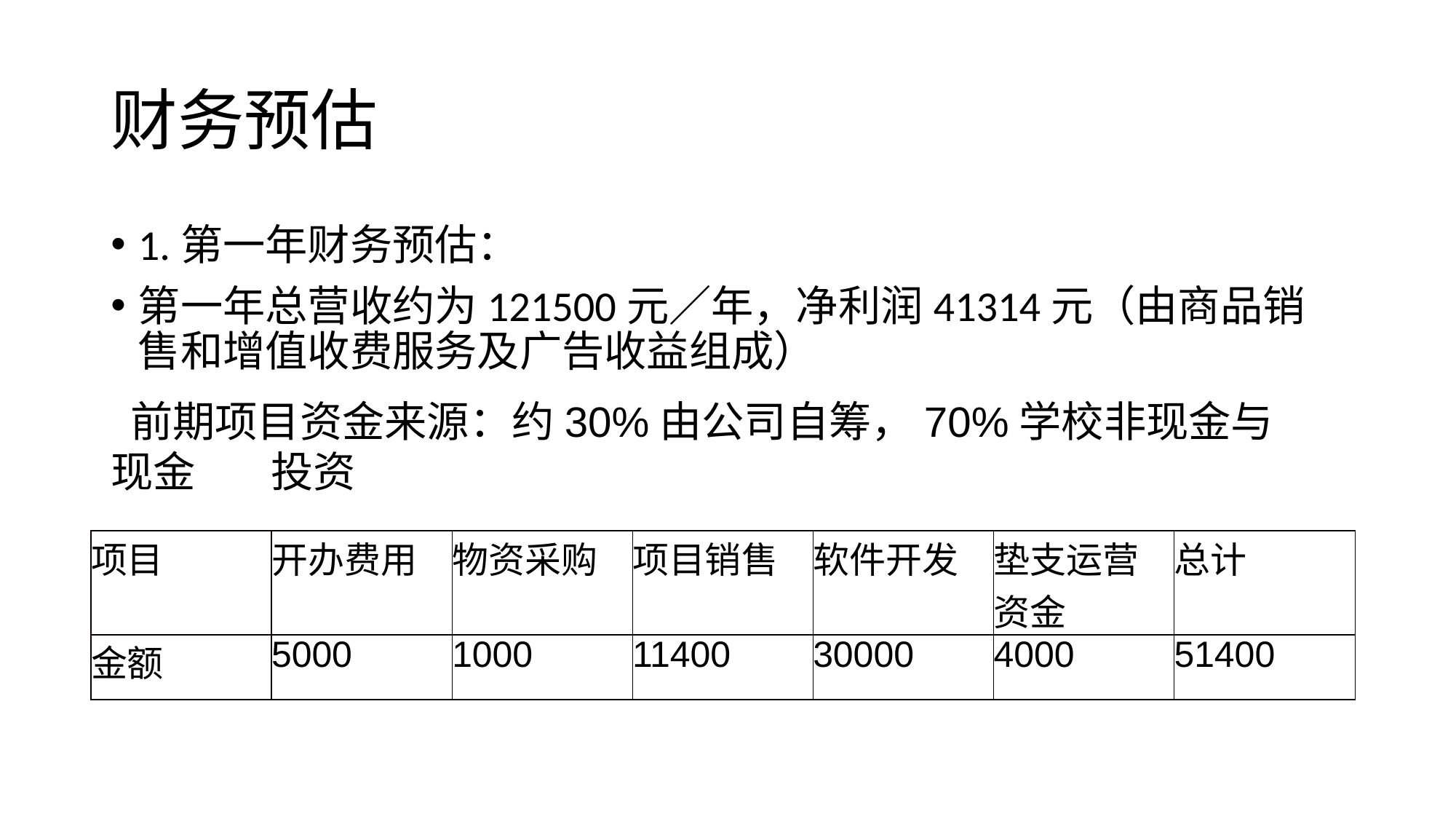

# 财务预估
1.第一年财务预估：
第一年总营收约为121500元／年，净利润41314元（由商品销售和增值收费服务及广告收益组成）

 前期项目资金来源：约30%由公司自筹，70%学校非现金与现金        投资

| 项目 | 开办费用 | 物资采购 | 项目销售 | 软件开发 | 垫支运营资金 | 总计 |
| --- | --- | --- | --- | --- | --- | --- |
| 金额 | 5000 | 1000 | 11400 | 30000 | 4000 | 51400 |